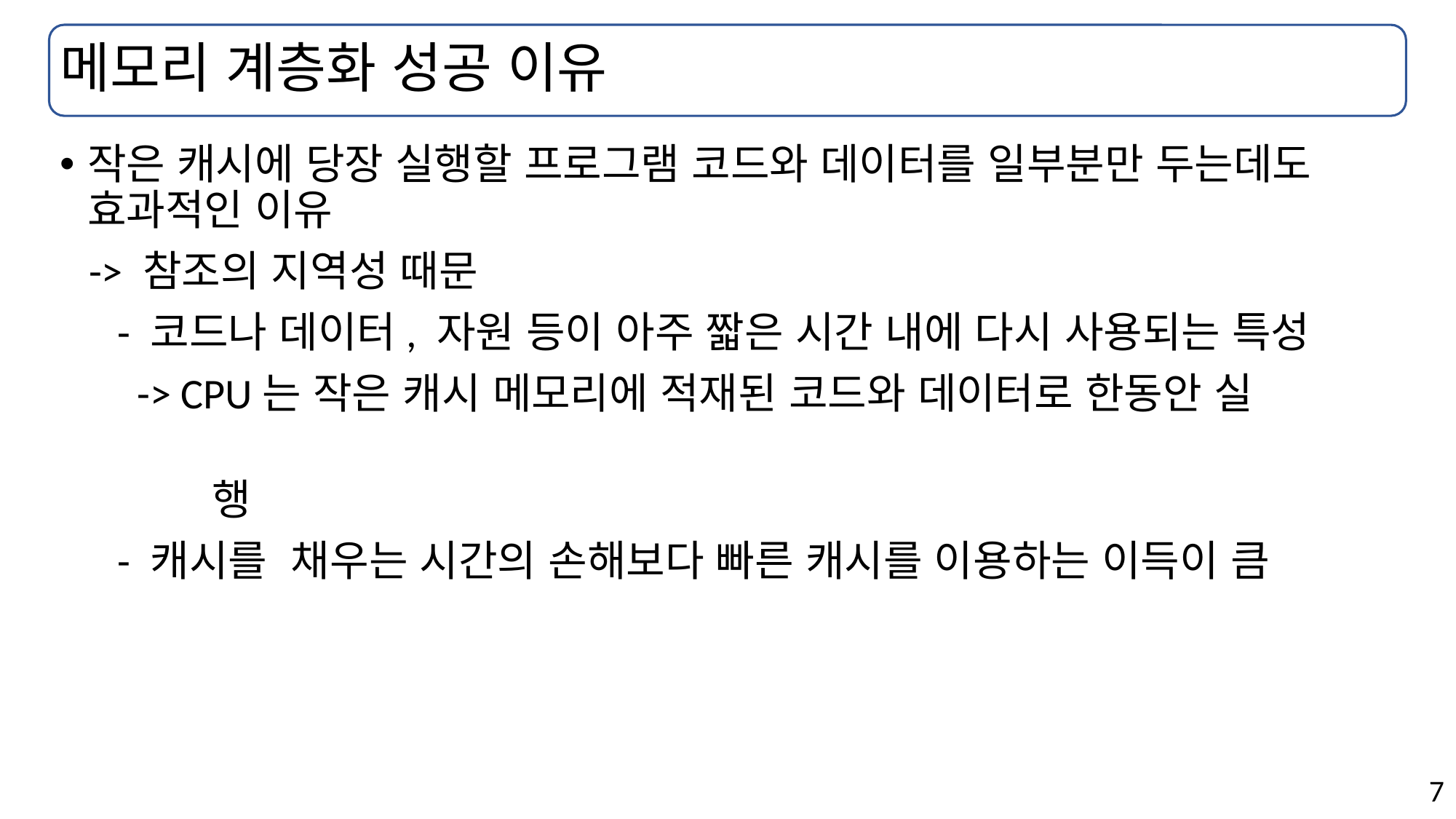

# 메모리 계층화 성공 이유
작은 캐시에 당장 실행할 프로그램 코드와 데이터를 일부분만 두는데도 효과적인 이유
   -> 참조의 지역성 때문
      - 코드나 데이터, 자원 등이 아주 짧은 시간 내에 다시 사용되는 특성
        -> CPU는 작은 캐시 메모리에 적재된 코드와 데이터로 한동안 실
            행
      - 캐시를  채우는 시간의 손해보다 빠른 캐시를 이용하는 이득이 큼